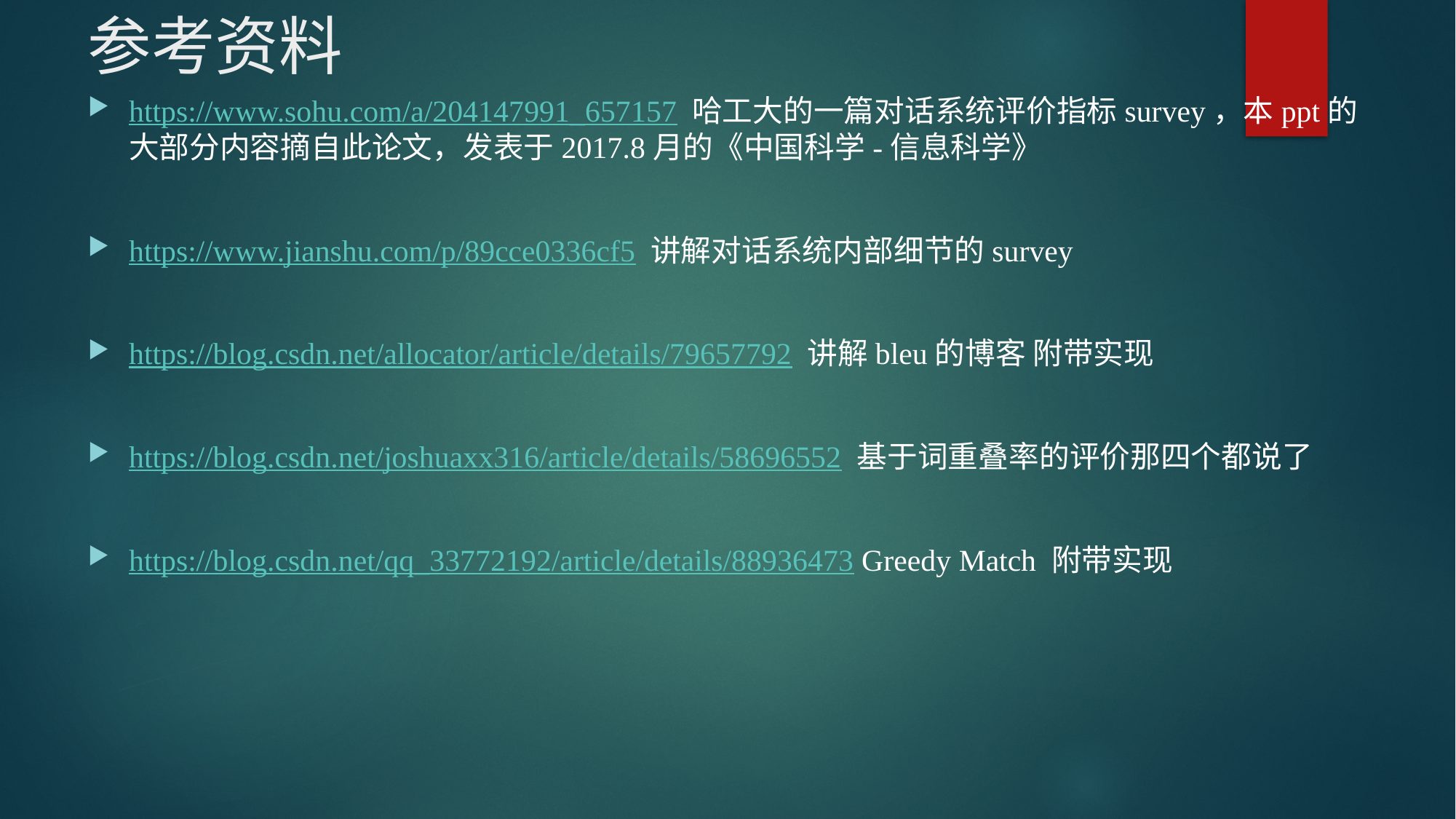

# 参考资料
https://www.sohu.com/a/204147991_657157 哈工大的一篇对话系统评价指标survey，本ppt的大部分内容摘自此论文，发表于2017.8月的《中国科学-信息科学》

https://www.jianshu.com/p/89cce0336cf5 讲解对话系统内部细节的survey

https://blog.csdn.net/allocator/article/details/79657792 讲解bleu的博客 附带实现

https://blog.csdn.net/joshuaxx316/article/details/58696552 基于词重叠率的评价那四个都说了

https://blog.csdn.net/qq_33772192/article/details/88936473 Greedy Match 附带实现